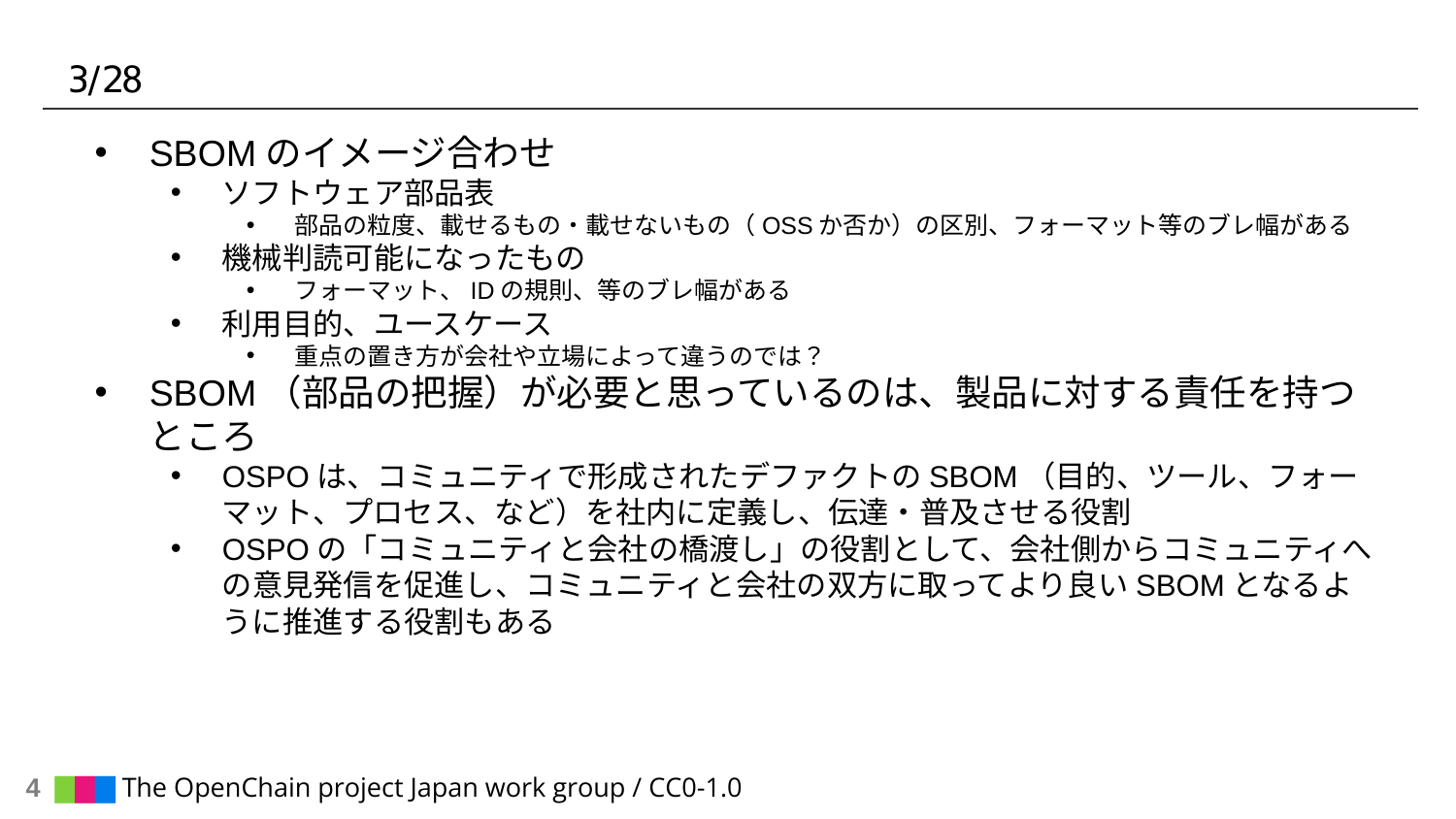

# 3/28
SBOMのイメージ合わせ
ソフトウェア部品表
部品の粒度、載せるもの・載せないもの（OSSか否か）の区別、フォーマット等のブレ幅がある
機械判読可能になったもの
フォーマット、IDの規則、等のブレ幅がある
利用目的、ユースケース
重点の置き方が会社や立場によって違うのでは？
SBOM（部品の把握）が必要と思っているのは、製品に対する責任を持つところ
OSPOは、コミュニティで形成されたデファクトのSBOM（目的、ツール、フォーマット、プロセス、など）を社内に定義し、伝達・普及させる役割
OSPOの「コミュニティと会社の橋渡し」の役割として、会社側からコミュニティへの意見発信を促進し、コミュニティと会社の双方に取ってより良いSBOMとなるように推進する役割もある